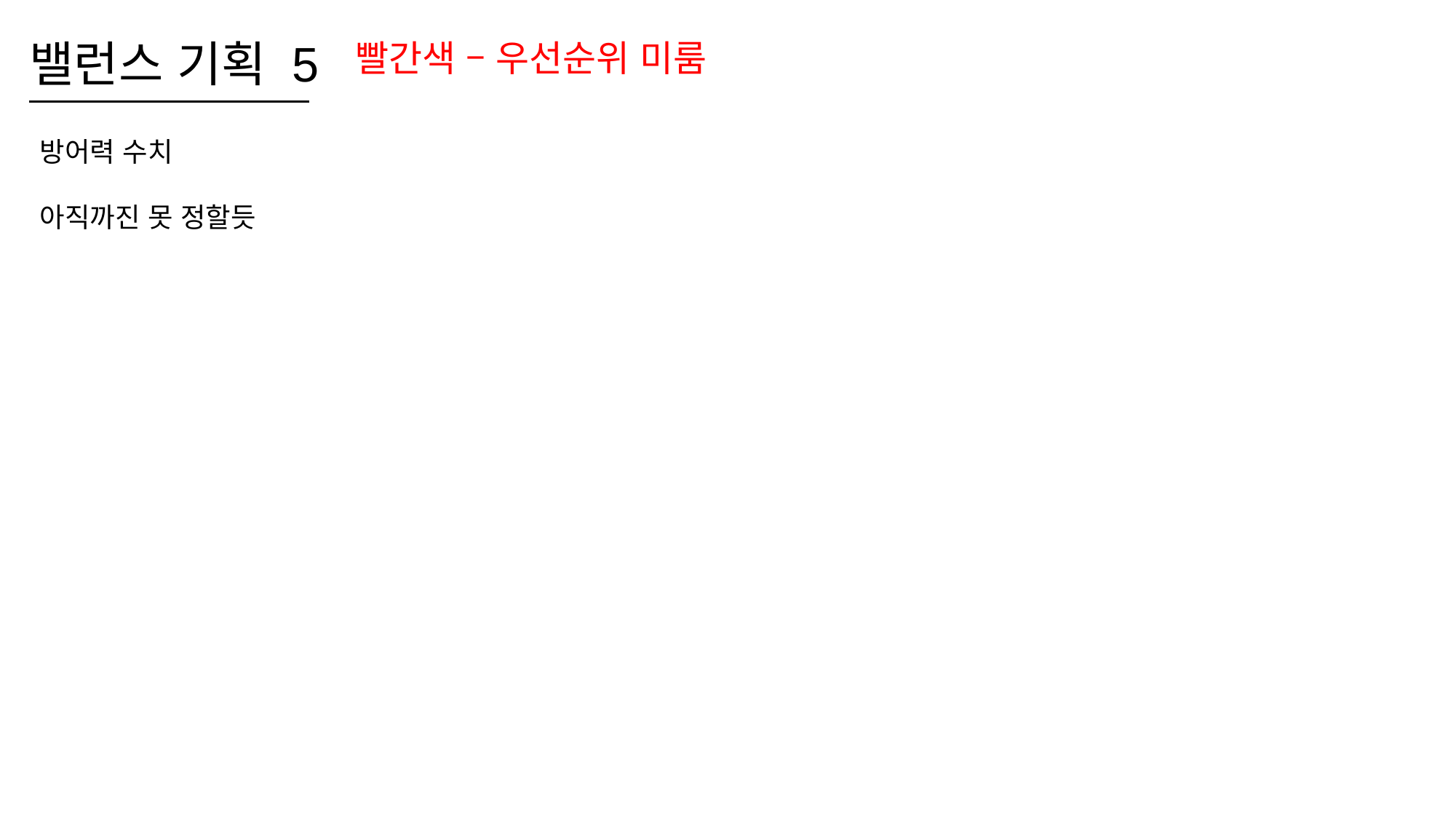

밸런스 기획 5
빨간색 – 우선순위 미룸
방어력 수치

아직까진 못 정할듯